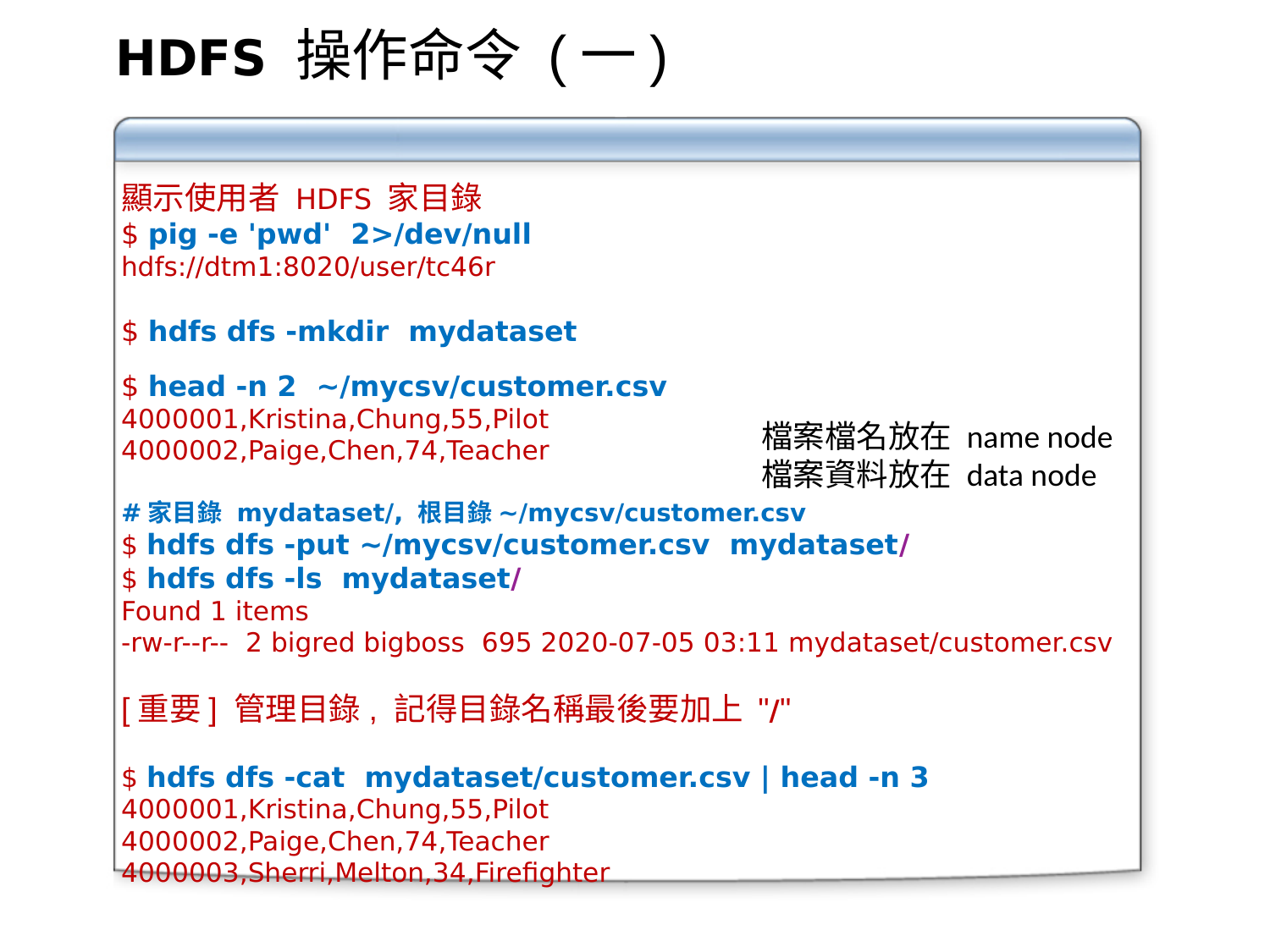

HDFS 操作命令 (一)
顯示使用者 HDFS 家目錄
$ pig -e 'pwd'  2>/dev/null
hdfs://dtm1:8020/user/tc46r

$ hdfs dfs -mkdir  mydataset

$ head -n 2  ~/mycsv/customer.csv
4000001,Kristina,Chung,55,Pilot
4000002,Paige,Chen,74,Teacher

#家目錄 mydataset/, 根目錄~/mycsv/customer.csv
$ hdfs dfs -put ~/mycsv/customer.csv  mydataset/
$ hdfs dfs -ls  mydataset/
Found 1 items
-rw-r--r--  2 bigred bigboss  695 2020-07-05 03:11 mydataset/customer.csv

[重要] 管理目錄, 記得目錄名稱最後要加上 "/"

$ hdfs dfs -cat  mydataset/customer.csv | head -n 3
4000001,Kristina,Chung,55,Pilot
4000002,Paige,Chen,74,Teacher
4000003,Sherri,Melton,34,Firefighter
檔案檔名放在 name node
檔案資料放在 data node